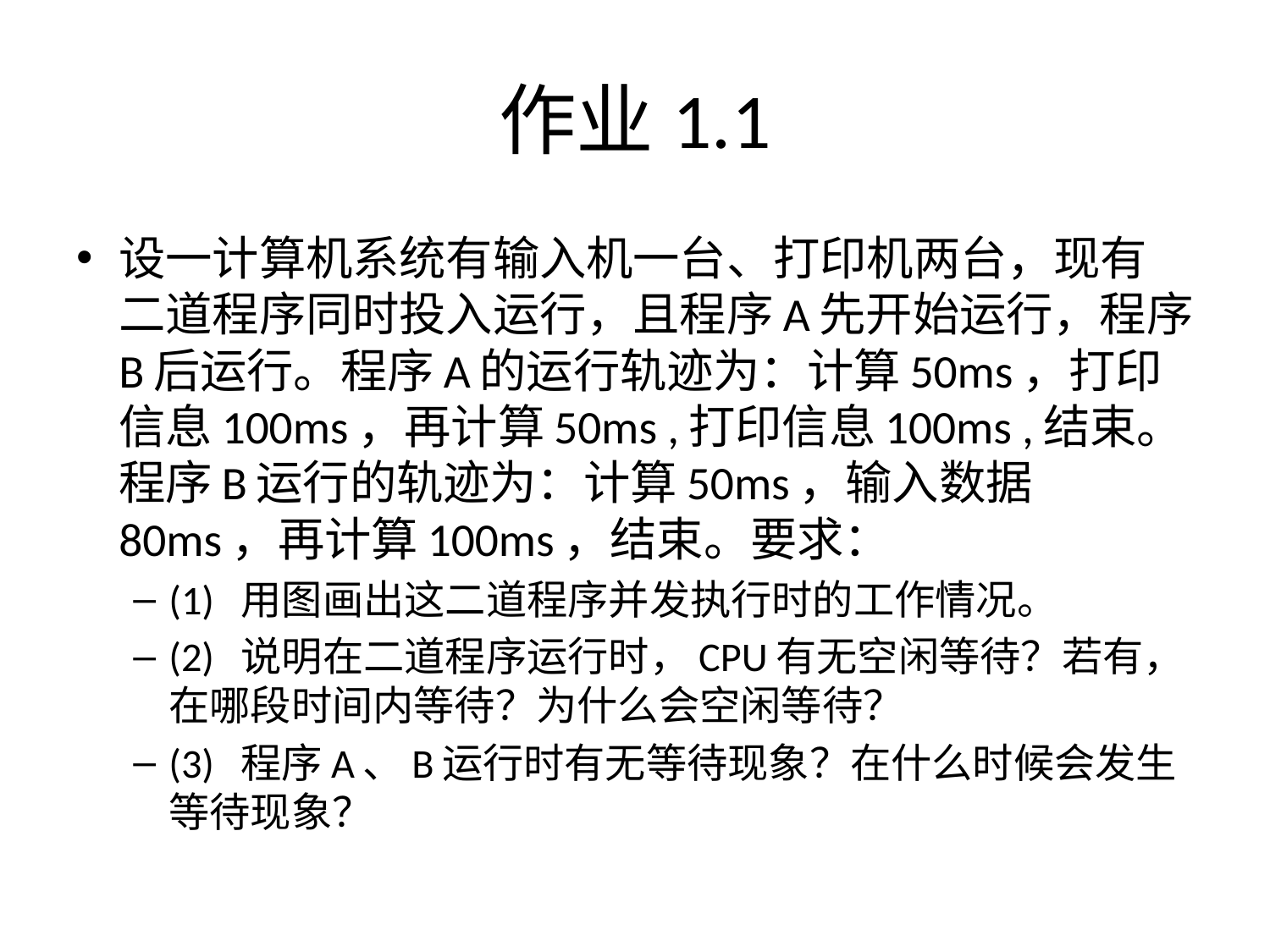

# 作业1.1
设一计算机系统有输入机一台、打印机两台，现有二道程序同时投入运行，且程序A先开始运行，程序B后运行。程序A的运行轨迹为：计算50ms，打印信息100ms，再计算50ms ,打印信息100ms ,结束。程序B运行的轨迹为：计算50ms，输入数据80ms，再计算100ms，结束。要求：
(1)  用图画出这二道程序并发执行时的工作情况。
(2)  说明在二道程序运行时，CPU有无空闲等待？若有，在哪段时间内等待？为什么会空闲等待？
(3)  程序A、B运行时有无等待现象？在什么时候会发生等待现象？